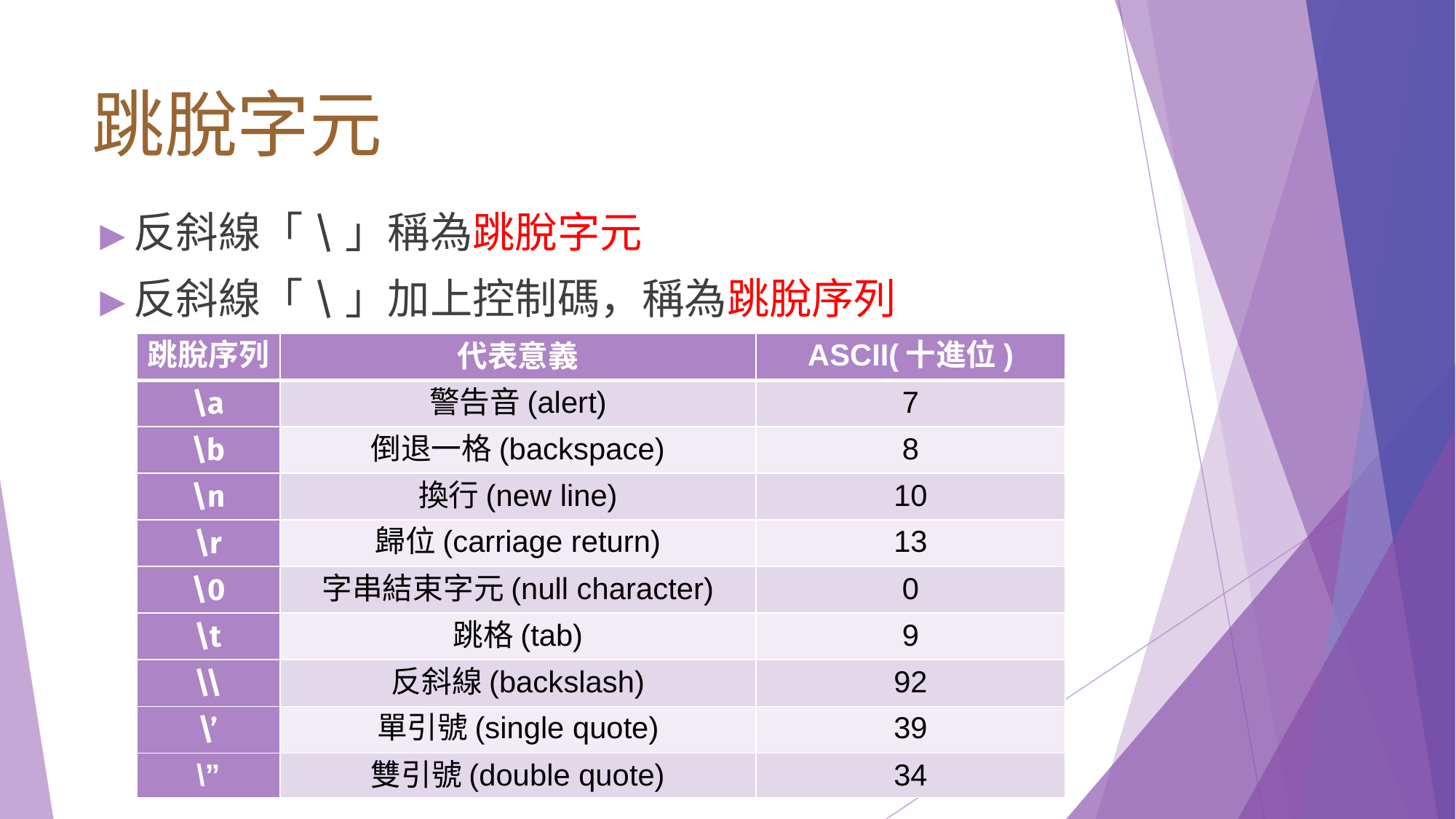

# 跳脫字元
反斜線「\」稱為跳脫字元
反斜線「\」加上控制碼，稱為跳脫序列
| 跳脫序列 | 代表意義 | ASCII(十進位) |
| --- | --- | --- |
| \a | 警告音(alert) | 7 |
| \b | 倒退一格(backspace) | 8 |
| \n | 換行(new line) | 10 |
| \r | 歸位(carriage return) | 13 |
| \0 | 字串結束字元(null character) | 0 |
| \t | 跳格(tab) | 9 |
| \\ | 反斜線(backslash) | 92 |
| \’ | 單引號(single quote) | 39 |
| \” | 雙引號(double quote) | 34 |